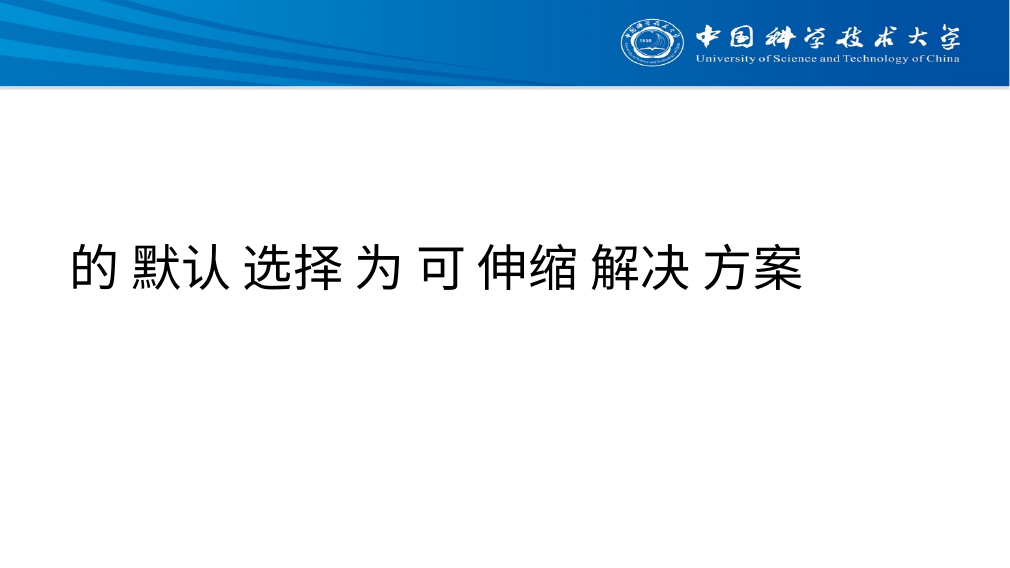

# 异步 架构
的 默认 选择 为 可 伸缩 解决 方案